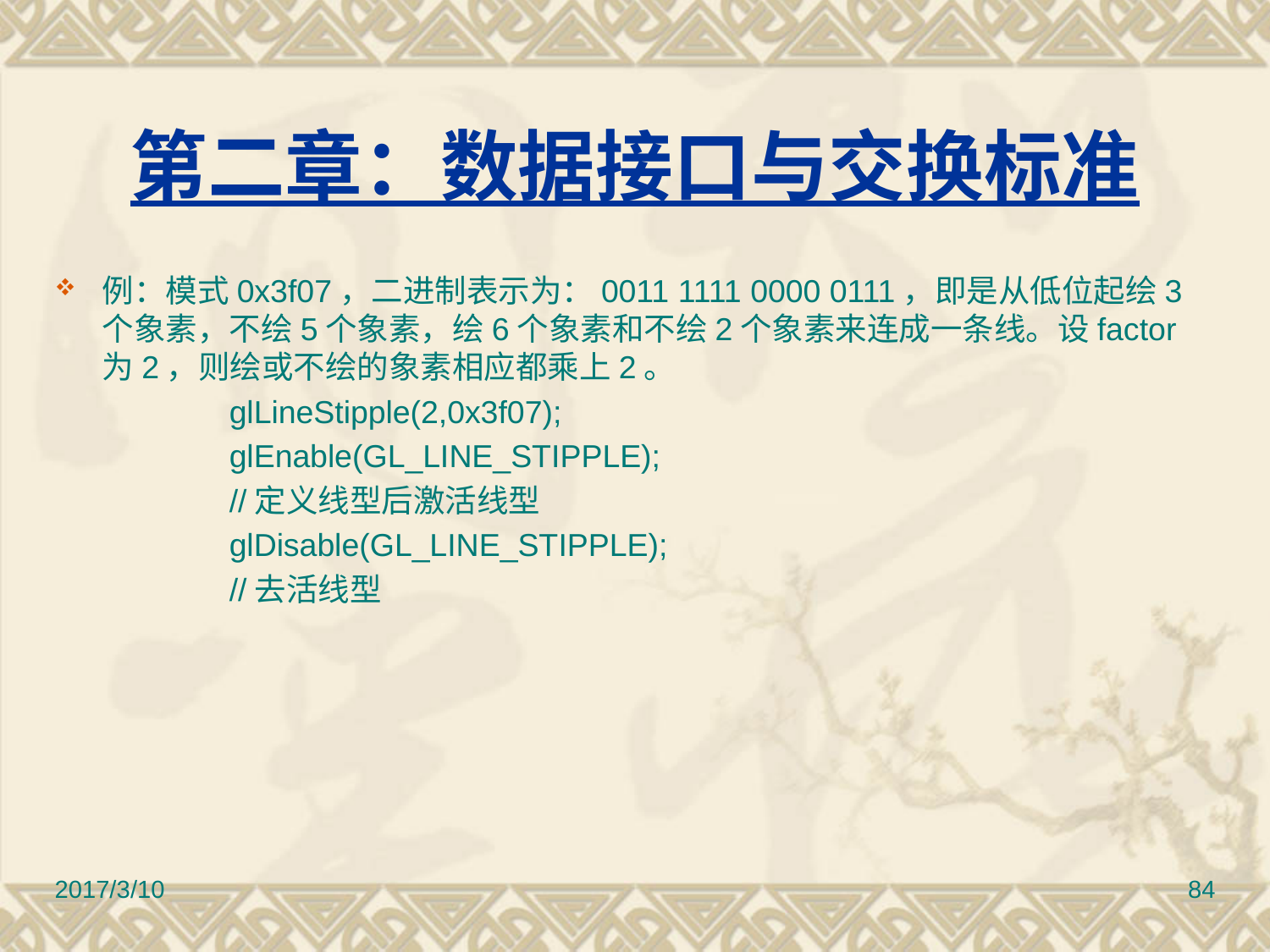

# 第二章：数据接口与交换标准
例：模式0x3f07，二进制表示为：0011 1111 0000 0111，即是从低位起绘3个象素，不绘5个象素，绘6个象素和不绘2个象素来连成一条线。设factor为2，则绘或不绘的象素相应都乘上2。
     		glLineStipple(2,0x3f07);
     		glEnable(GL_LINE_STIPPLE);
		//定义线型后激活线型
     		glDisable(GL_LINE_STIPPLE);
		//去活线型
2017/3/10
84